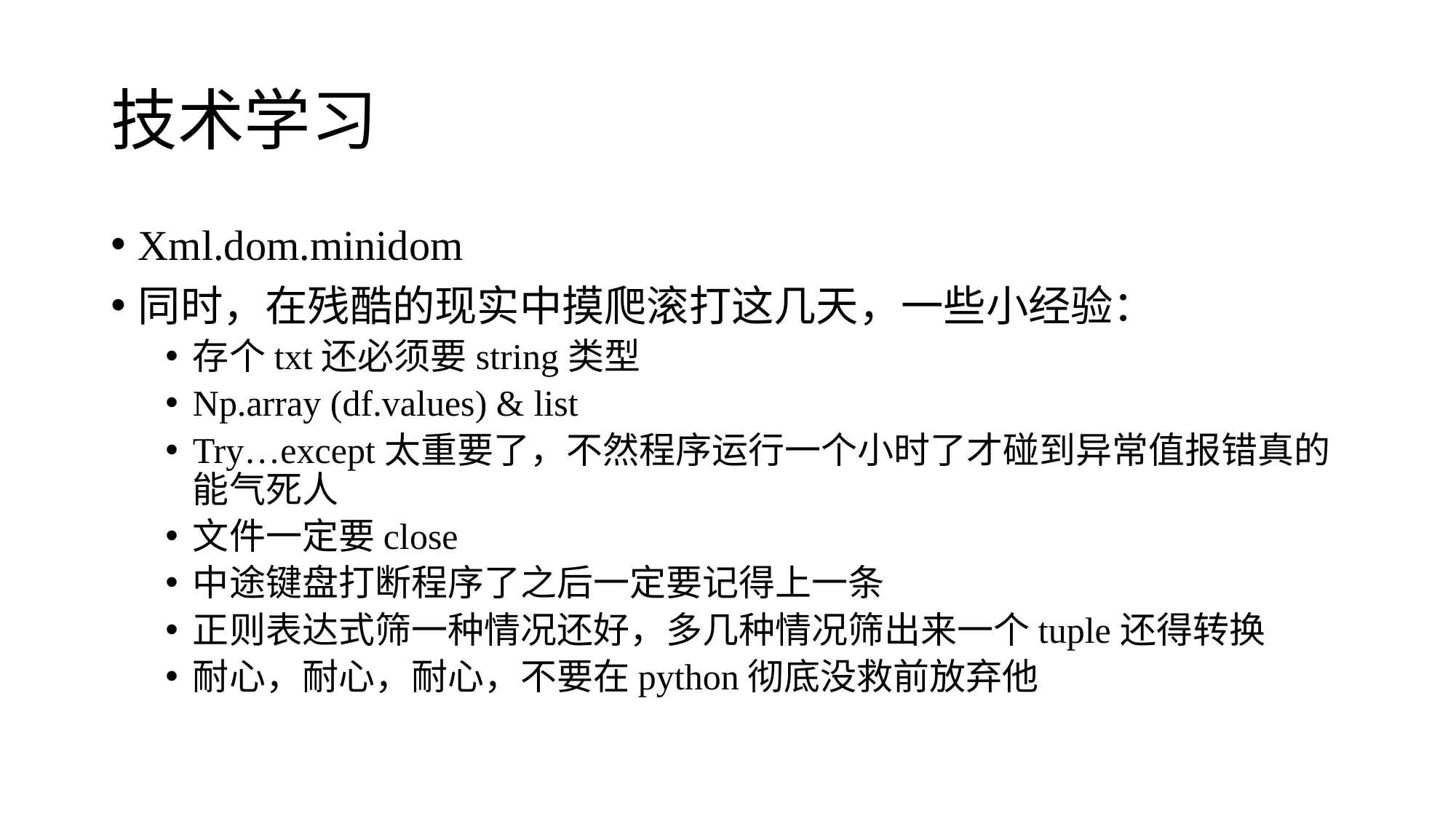

# 技术学习
Xml.dom.minidom
同时，在残酷的现实中摸爬滚打这几天，一些小经验：
存个txt还必须要string类型
Np.array (df.values) & list
Try…except太重要了，不然程序运行一个小时了才碰到异常值报错真的能气死人
文件一定要close
中途键盘打断程序了之后一定要记得上一条
正则表达式筛一种情况还好，多几种情况筛出来一个tuple还得转换
耐心，耐心，耐心，不要在python彻底没救前放弃他